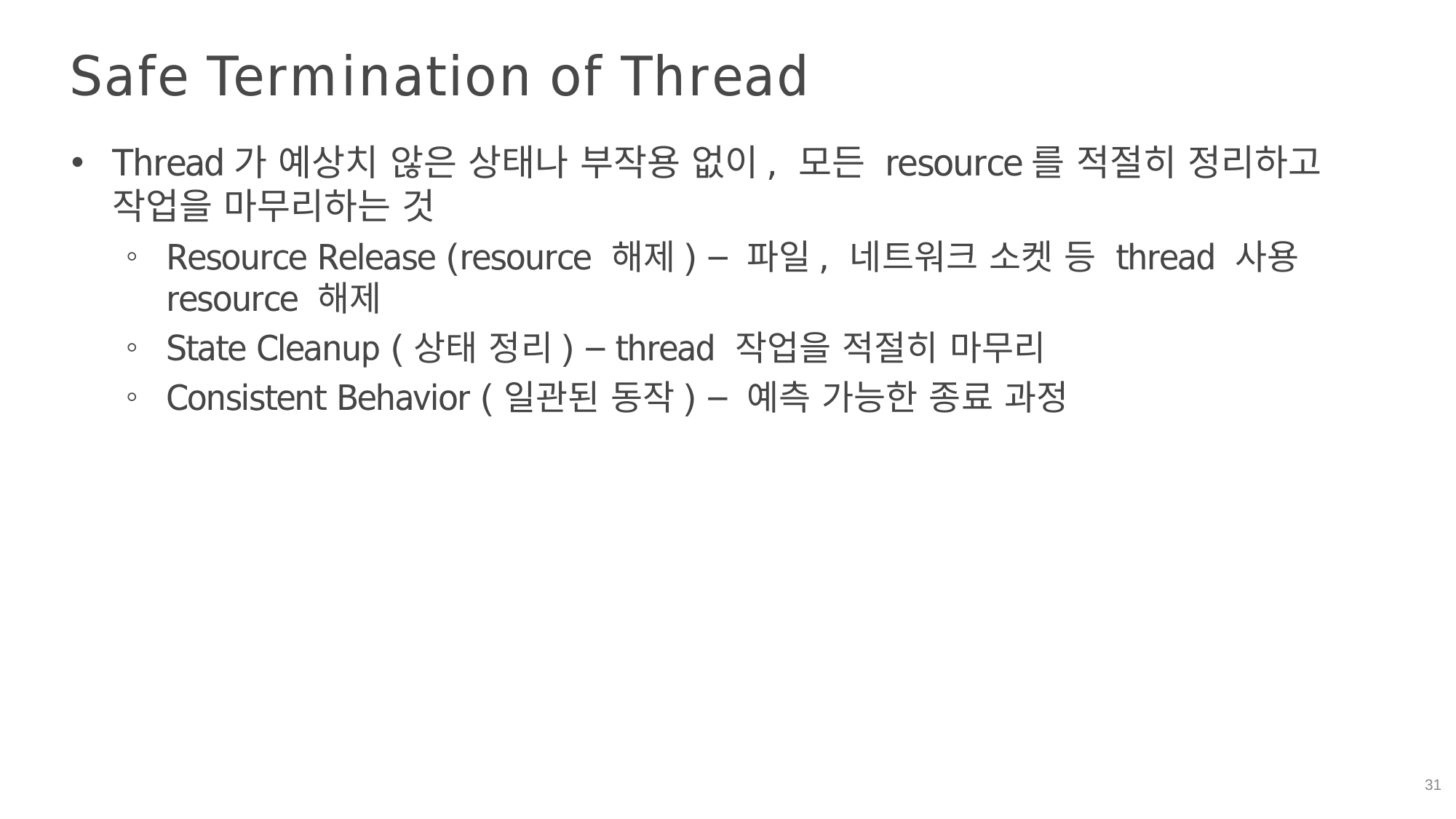

# Safe Termination of Thread
Thread가 예상치 않은 상태나 부작용 없이, 모든 resource를 적절히 정리하고 작업을 마무리하는 것
Resource Release (resource 해제) – 파일, 네트워크 소켓 등 thread 사용resource 해제
State Cleanup (상태 정리) – thread 작업을 적절히 마무리
Consistent Behavior (일관된 동작) – 예측 가능한 종료 과정

31